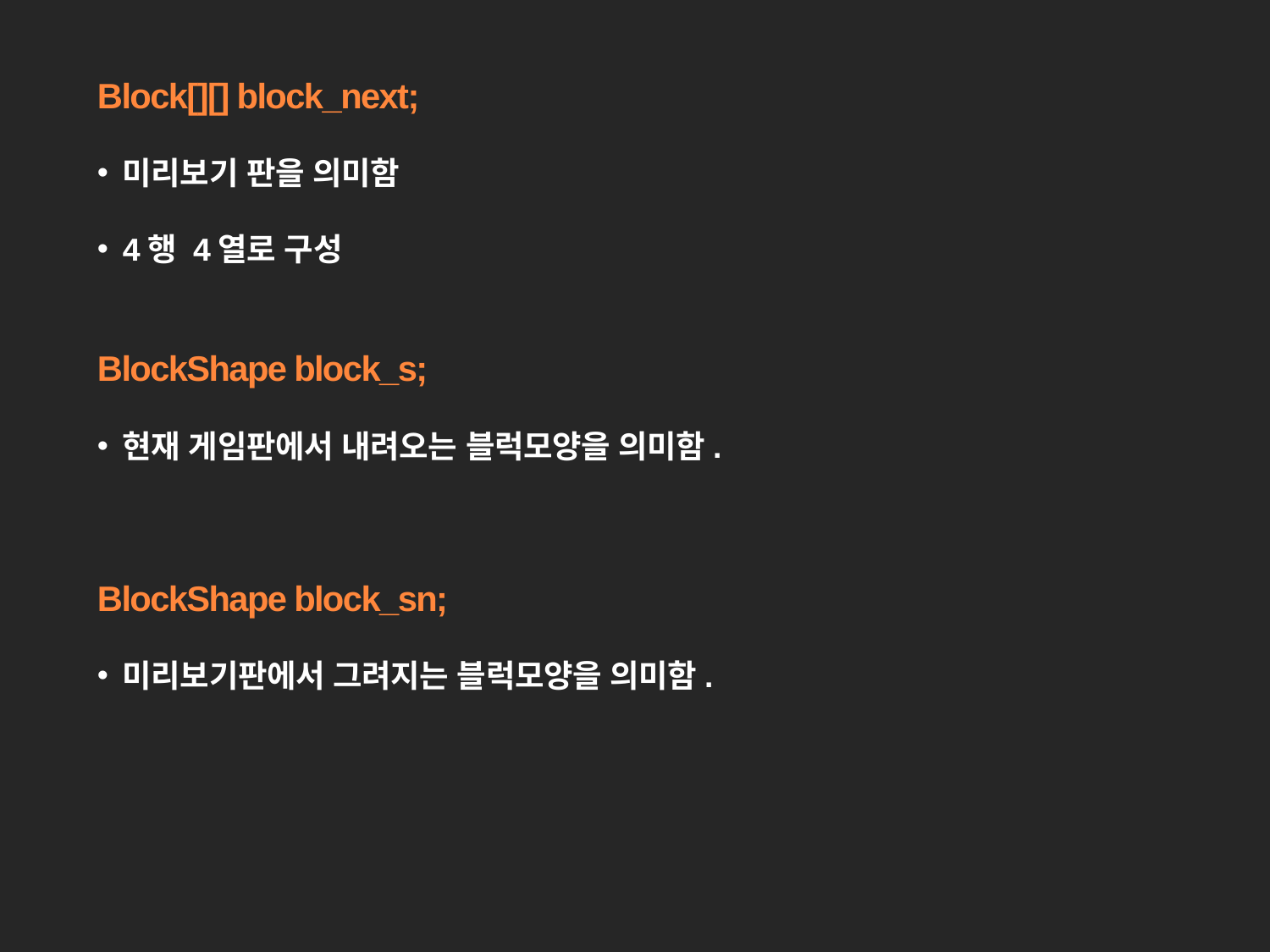

Block[][] block_next;
미리보기 판을 의미함
4행 4열로 구성

BlockShape block_s;
현재 게임판에서 내려오는 블럭모양을 의미함.

BlockShape block_sn;
미리보기판에서 그려지는 블럭모양을 의미함.